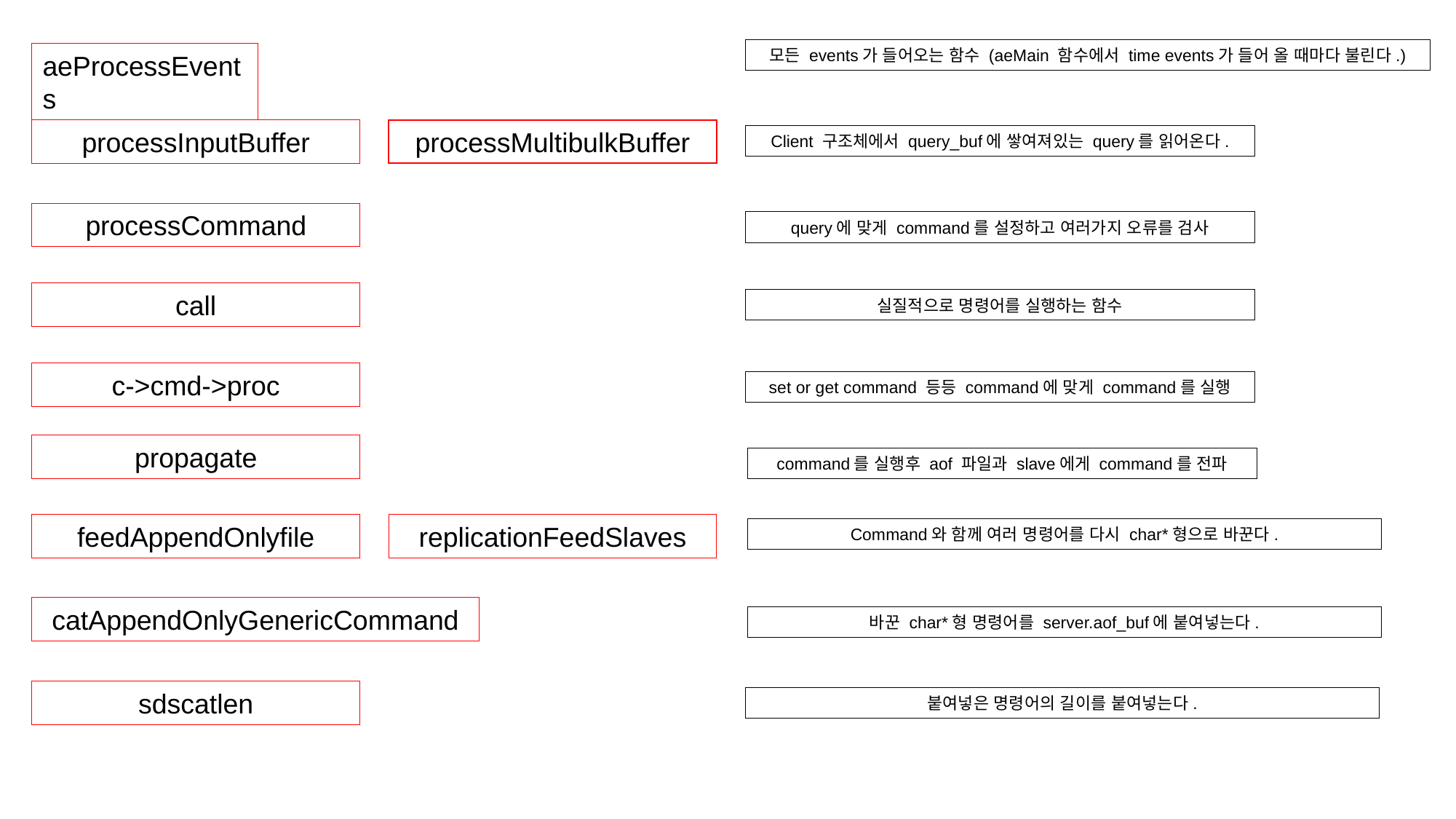

모든 events가 들어오는 함수 (aeMain 함수에서 time events가 들어 올 때마다 불린다.)
aeProcessEvents
processInputBuffer
processMultibulkBuffer
Client 구조체에서 query_buf에 쌓여져있는 query를 읽어온다.
processCommand
query에 맞게 command를 설정하고 여러가지 오류를 검사
call
실질적으로 명령어를 실행하는 함수
c->cmd->proc
set or get command 등등 command에 맞게 command를 실행
propagate
command를 실행후 aof 파일과 slave에게 command를 전파
feedAppendOnlyfile
replicationFeedSlaves
Command와 함께 여러 명령어를 다시 char*형으로 바꾼다.
catAppendOnlyGenericCommand
바꾼 char*형 명령어를 server.aof_buf에 붙여넣는다.
sdscatlen
붙여넣은 명령어의 길이를 붙여넣는다.